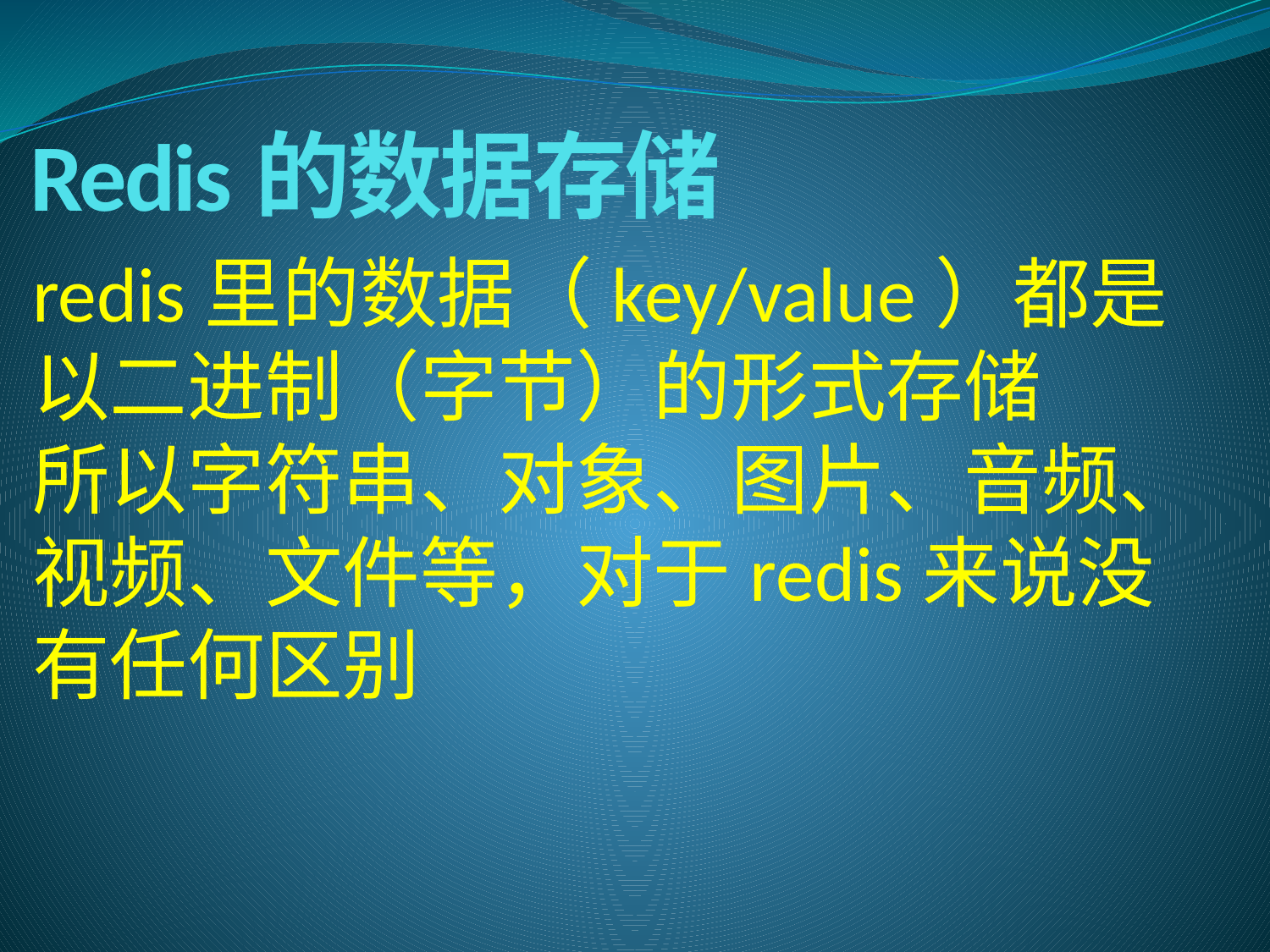

# Redis的数据存储
redis里的数据（key/value）都是以二进制（字节）的形式存储
所以字符串、对象、图片、音频、视频、文件等，对于redis来说没有任何区别